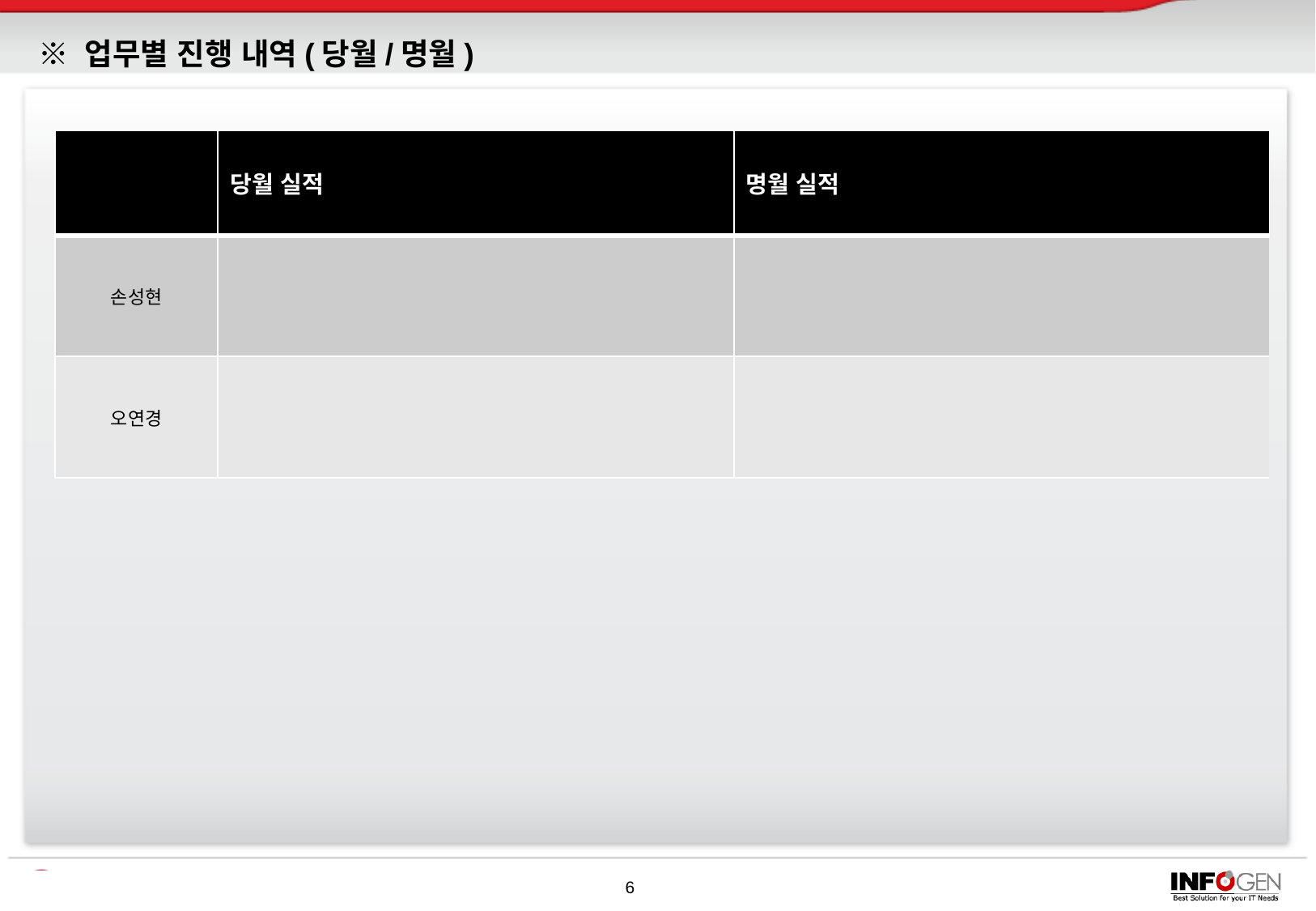

# ※ 업무별 진행 내역(당월/명월)
|  | 당월 실적 | 명월 실적 |
| --- | --- | --- |
| 손성현 |  |  |
| 오연경 |  |  |